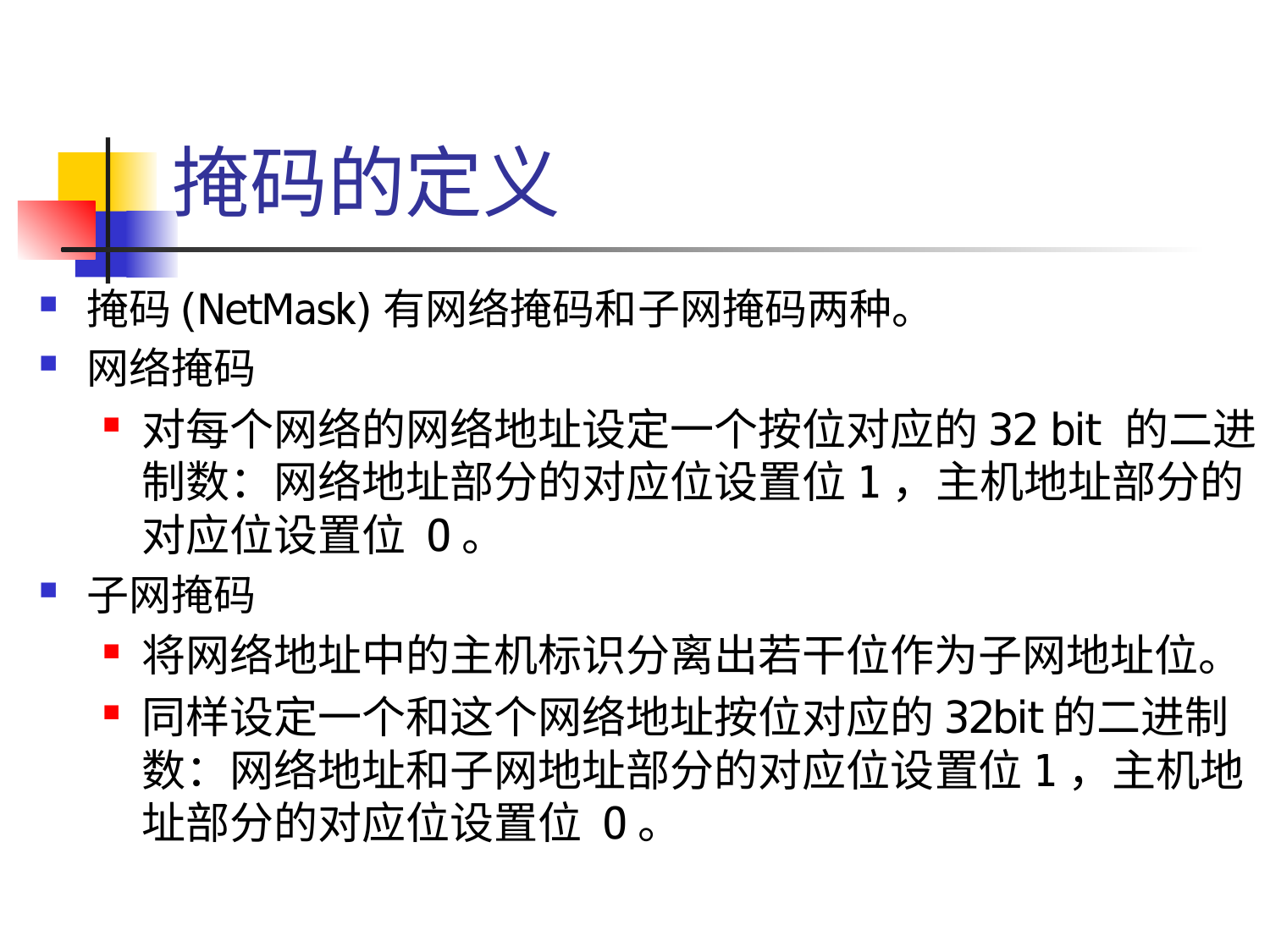

# 掩码的定义
掩码(NetMask)有网络掩码和子网掩码两种。
网络掩码
对每个网络的网络地址设定一个按位对应的32 bit 的二进制数：网络地址部分的对应位设置位1，主机地址部分的对应位设置位 0。
子网掩码
将网络地址中的主机标识分离出若干位作为子网地址位。
同样设定一个和这个网络地址按位对应的32bit的二进制数：网络地址和子网地址部分的对应位设置位1，主机地址部分的对应位设置位 0。